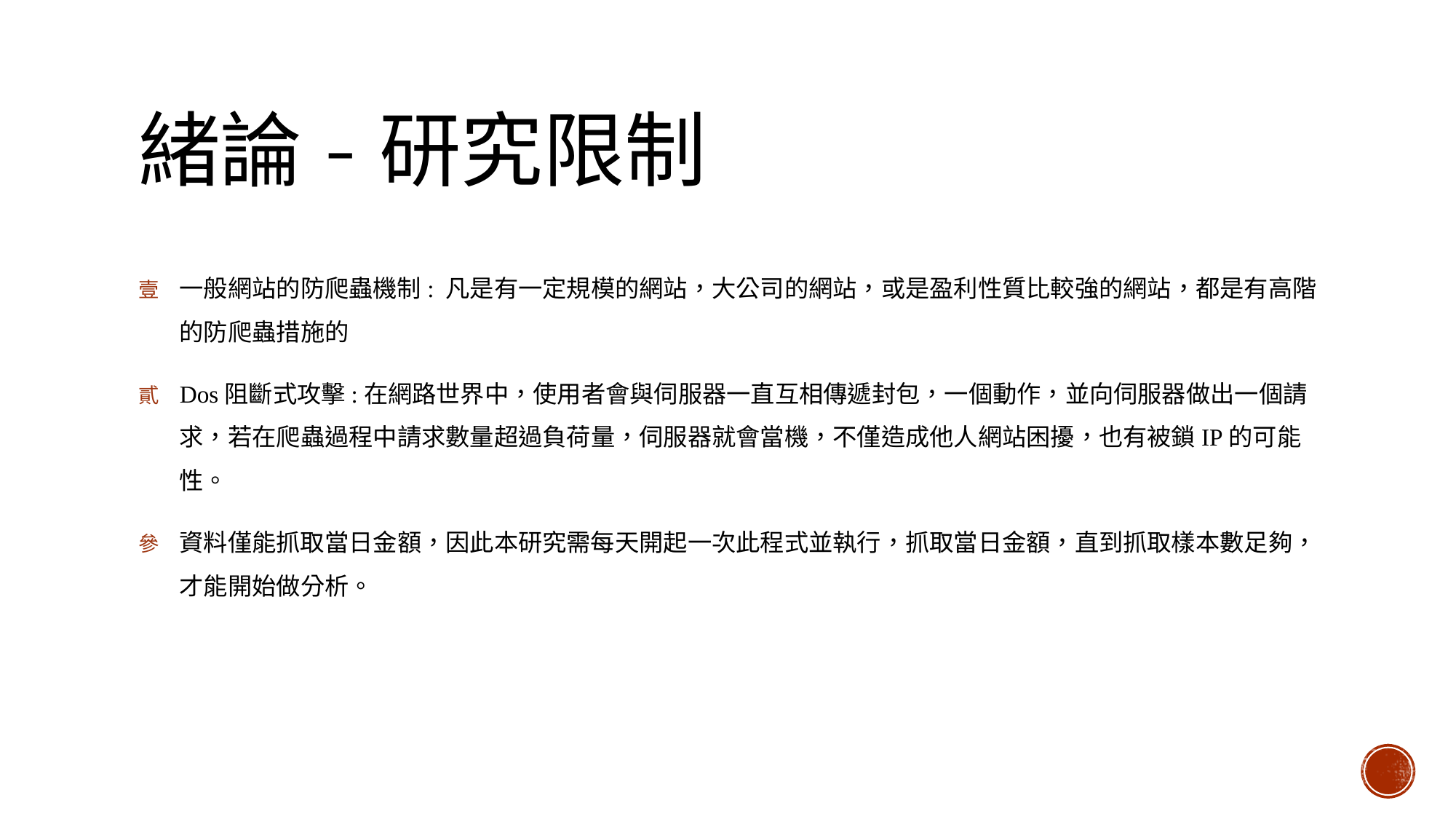

# 緒論-研究限制
一般網站的防爬蟲機制: 凡是有一定規模的網站，大公司的網站，或是盈利性質比較強的網站，都是有高階的防爬蟲措施的
Dos阻斷式攻擊:在網路世界中，使用者會與伺服器一直互相傳遞封包，一個動作，並向伺服器做出一個請求，若在爬蟲過程中請求數量超過負荷量，伺服器就會當機，不僅造成他人網站困擾，也有被鎖IP的可能性。
資料僅能抓取當日金額，因此本研究需每天開起一次此程式並執行，抓取當日金額，直到抓取樣本數足夠，才能開始做分析。